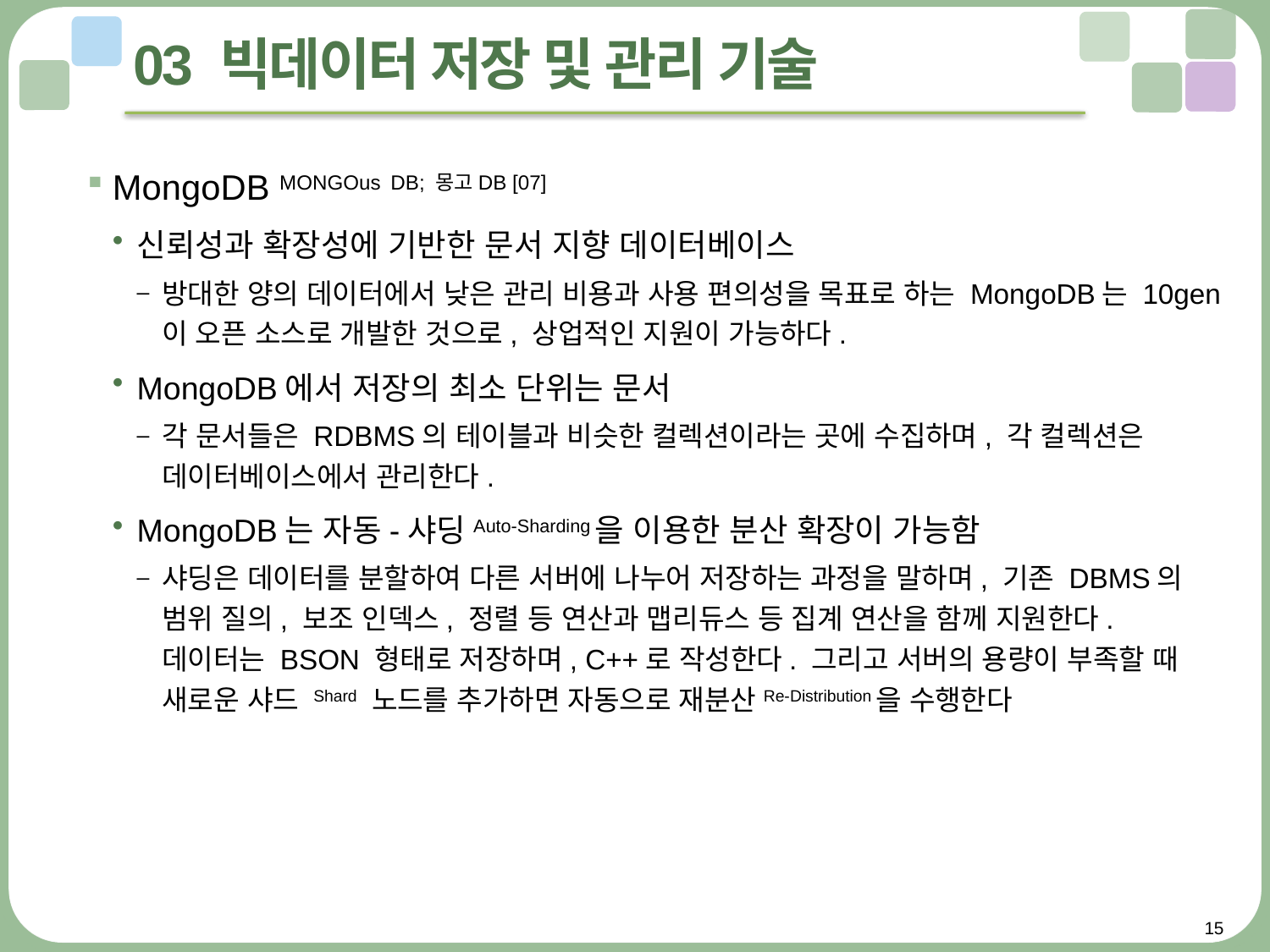

# 03 빅데이터 저장 및 관리 기술
MongoDB MONGOus DB; 몽고DB [07]
신뢰성과 확장성에 기반한 문서 지향 데이터베이스
방대한 양의 데이터에서 낮은 관리 비용과 사용 편의성을 목표로 하는 MongoDB는 10gen이 오픈 소스로 개발한 것으로, 상업적인 지원이 가능하다.
MongoDB에서 저장의 최소 단위는 문서
각 문서들은 RDBMS의 테이블과 비슷한 컬렉션이라는 곳에 수집하며, 각 컬렉션은 데이터베이스에서 관리한다.
MongoDB는 자동-샤딩Auto-Sharding을 이용한 분산 확장이 가능함
샤딩은 데이터를 분할하여 다른 서버에 나누어 저장하는 과정을 말하며, 기존 DBMS의 범위 질의, 보조 인덱스, 정렬 등 연산과 맵리듀스 등 집계 연산을 함께 지원한다. 데이터는 BSON 형태로 저장하며, C++로 작성한다. 그리고 서버의 용량이 부족할 때 새로운 샤드 Shard 노드를 추가하면 자동으로 재분산Re-Distribution을 수행한다